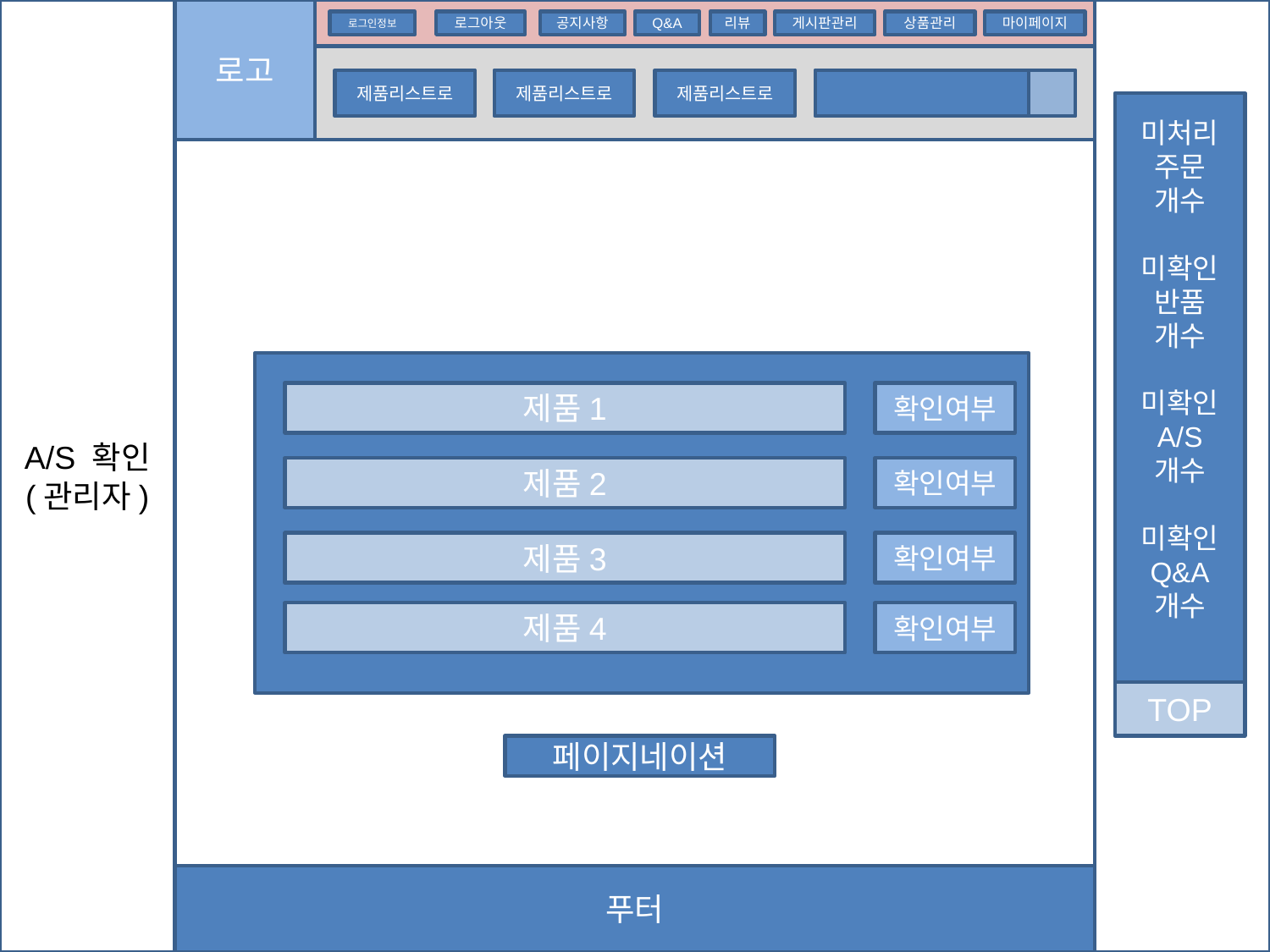

A/S 확인
(관리자)

로고

제품리스트로
제품리스트로
제품리스트로

로그인정보
로그아웃
공지사항
Q&A
리뷰
게시판관리
상품관리
마이페이지

미처리 주문
개수

미확인 반품
개수

미확인 A/S
개수

미확인 Q&A
개수

TOP

제품1
확인여부
제품2
확인여부
제품3
확인여부
제품4
확인여부
페이지네이션
푸터